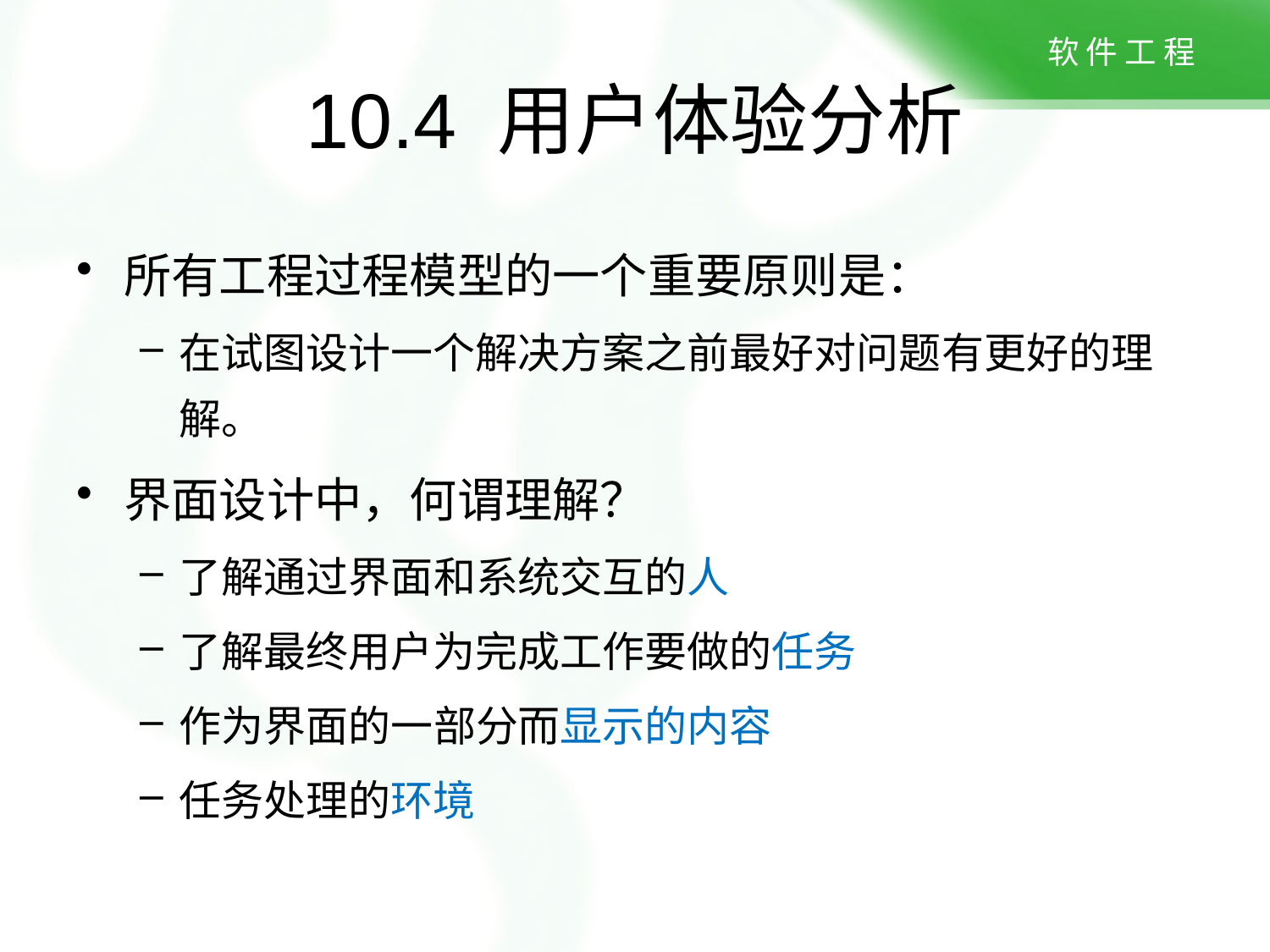

# 10.4 用户体验分析
所有工程过程模型的一个重要原则是：
在试图设计一个解决方案之前最好对问题有更好的理解。
界面设计中，何谓理解？
了解通过界面和系统交互的人
了解最终用户为完成工作要做的任务
作为界面的一部分而显示的内容
任务处理的环境